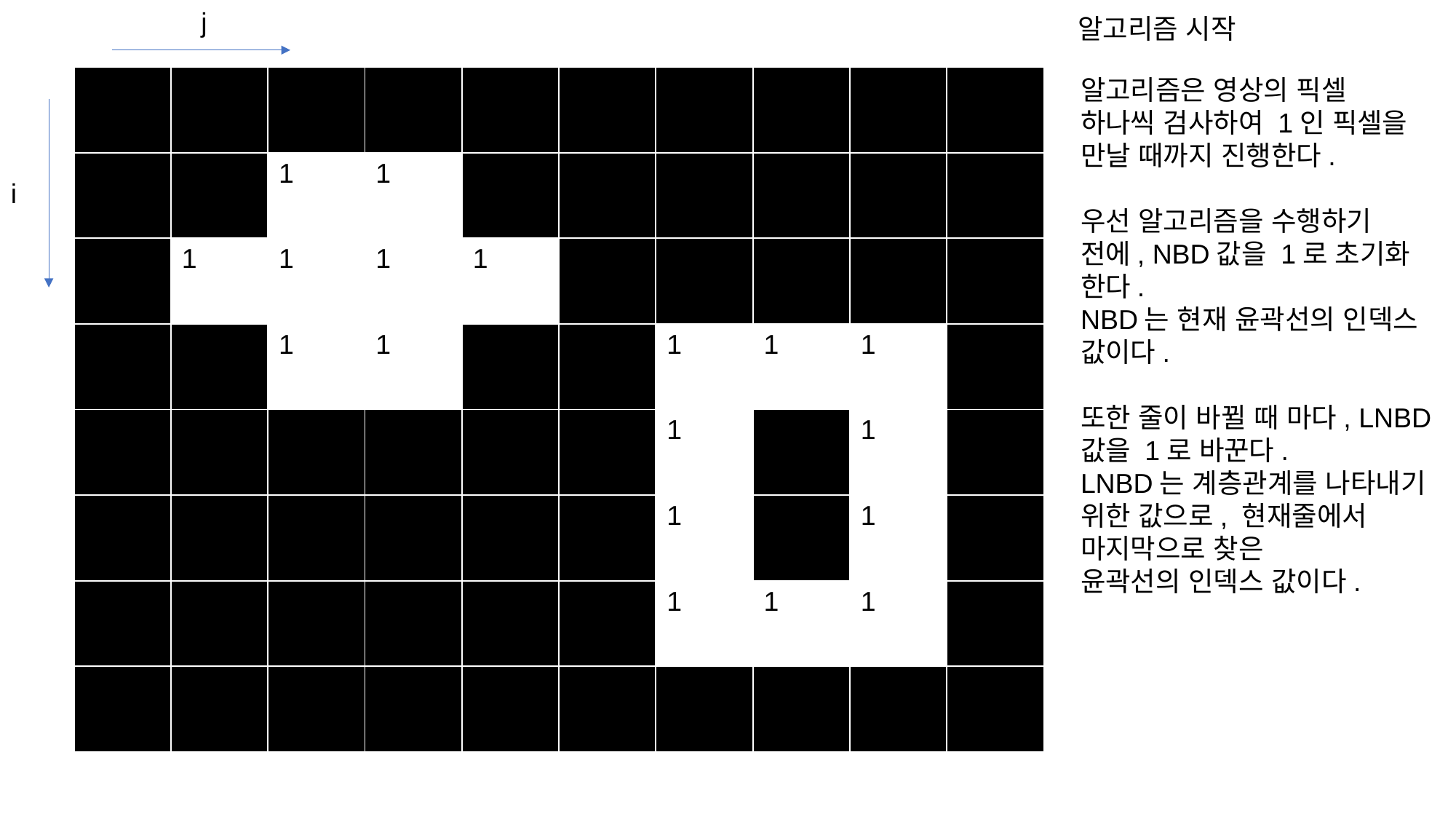

j
알고리즘 시작
|  |  |  |  |  |  |  |  |  |  |
| --- | --- | --- | --- | --- | --- | --- | --- | --- | --- |
|  |  | 1 | 1 |  |  |  |  |  |  |
|  | 1 | 1 | 1 | 1 |  |  |  |  |  |
|  |  | 1 | 1 |  |  | 1 | 1 | 1 |  |
|  |  |  |  |  |  | 1 |  | 1 |  |
|  |  |  |  |  |  | 1 |  | 1 |  |
|  |  |  |  |  |  | 1 | 1 | 1 |  |
|  |  |  |  |  |  |  |  |  |  |
알고리즘은 영상의 픽셀
하나씩 검사하여 1인 픽셀을
만날 때까지 진행한다.

우선 알고리즘을 수행하기
전에, NBD값을 1로 초기화
한다.
NBD는 현재 윤곽선의 인덱스
값이다.

또한 줄이 바뀔 때 마다, LNBD
값을 1로 바꾼다.
LNBD는 계층관계를 나타내기
위한 값으로, 현재줄에서
마지막으로 찾은
윤곽선의 인덱스 값이다.
i